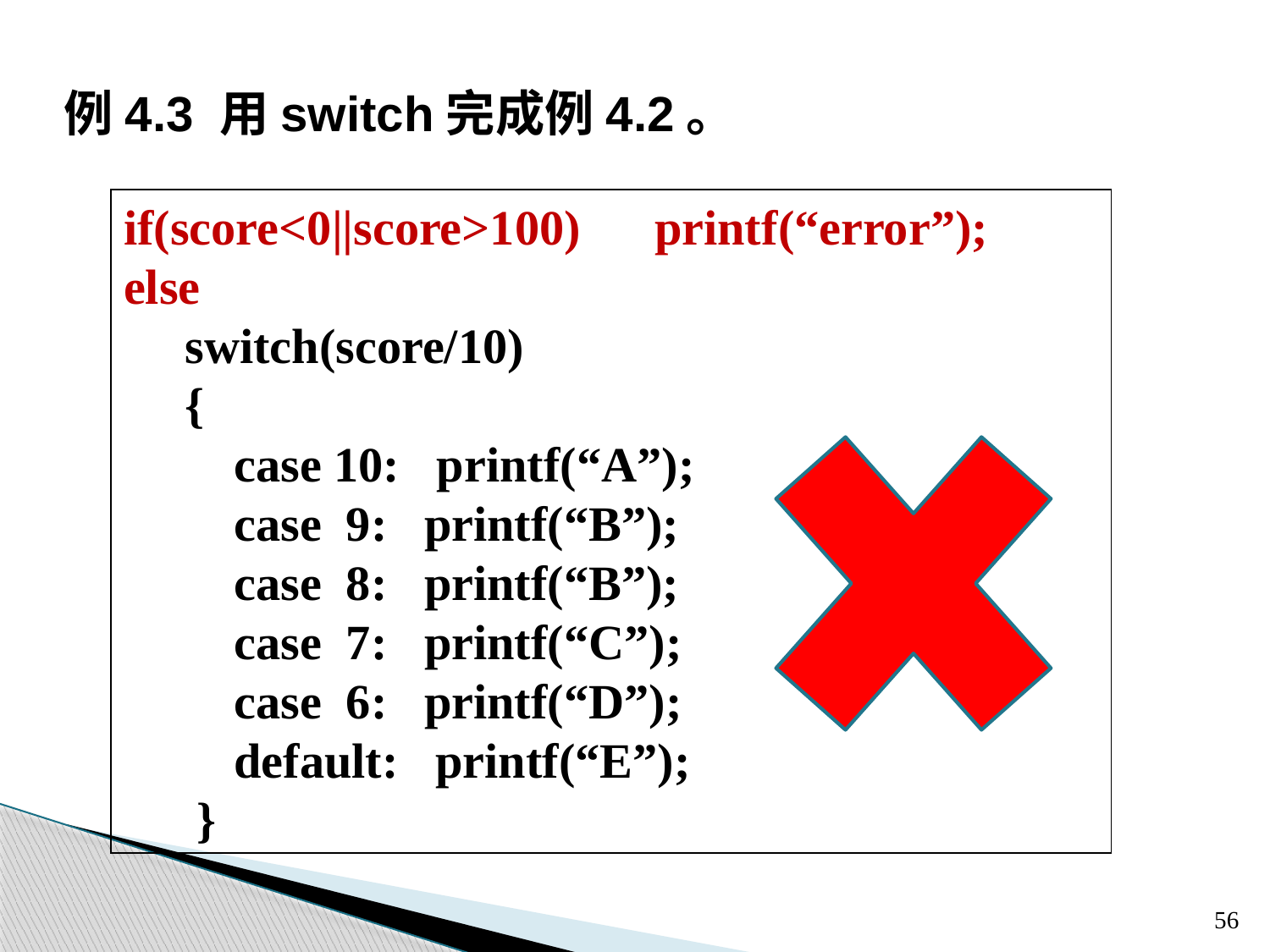

例4.3 用switch完成例4.2。
if(score<0||score>100)      printf(“error”);
else
     switch(score/10)
     {
         case 10:   printf(“A”);
         case  9:   printf(“B”);
         case  8:   printf(“B”);
         case  7:   printf(“C”);
         case  6:   printf(“D”);
         default:   printf(“E”);
      }

56